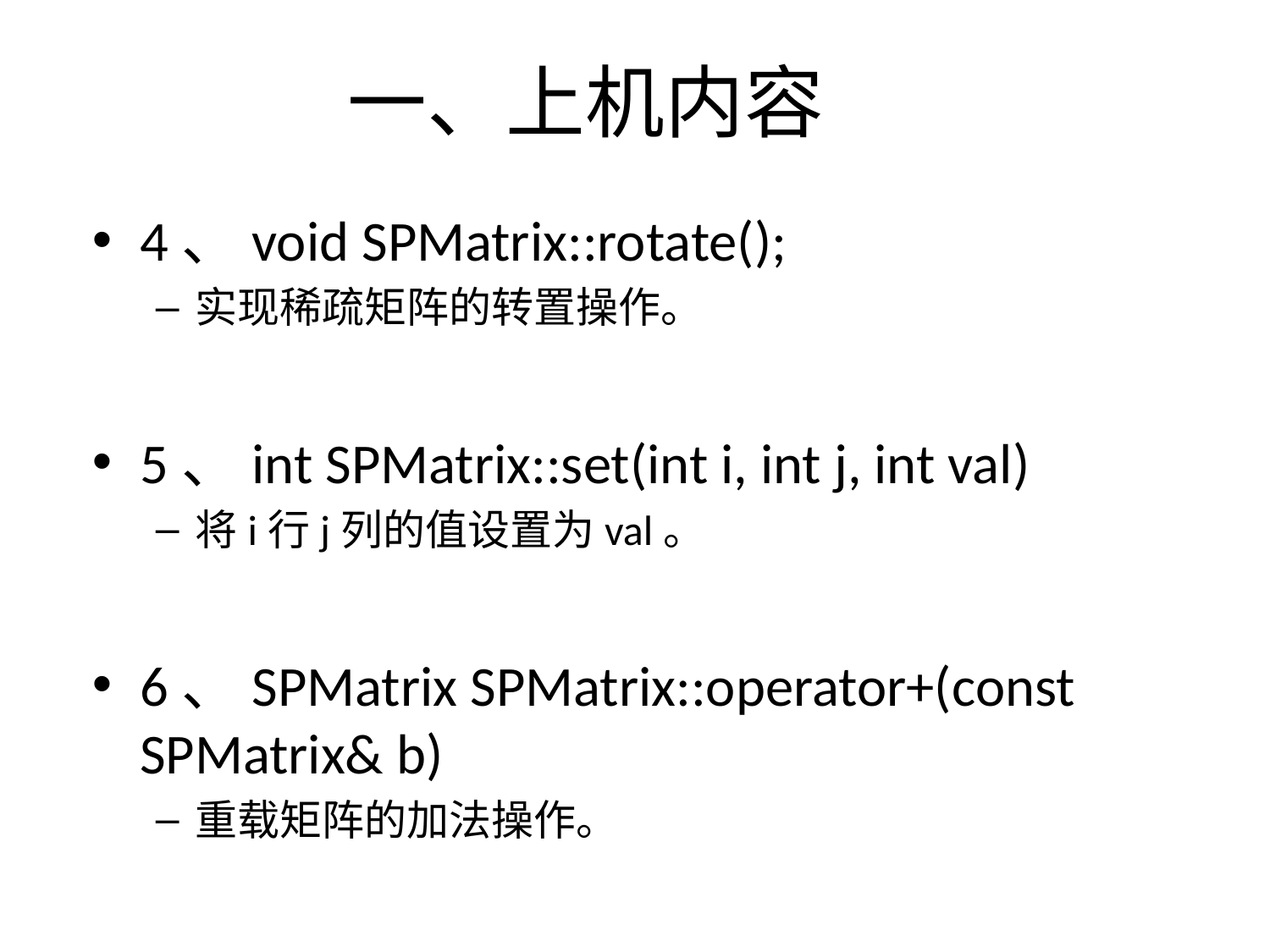

一、上机内容
4、void SPMatrix::rotate();
实现稀疏矩阵的转置操作。

5、int SPMatrix::set(int i, int j, int val)
将i行j列的值设置为val。

6、SPMatrix SPMatrix::operator+(const SPMatrix& b)
重载矩阵的加法操作。